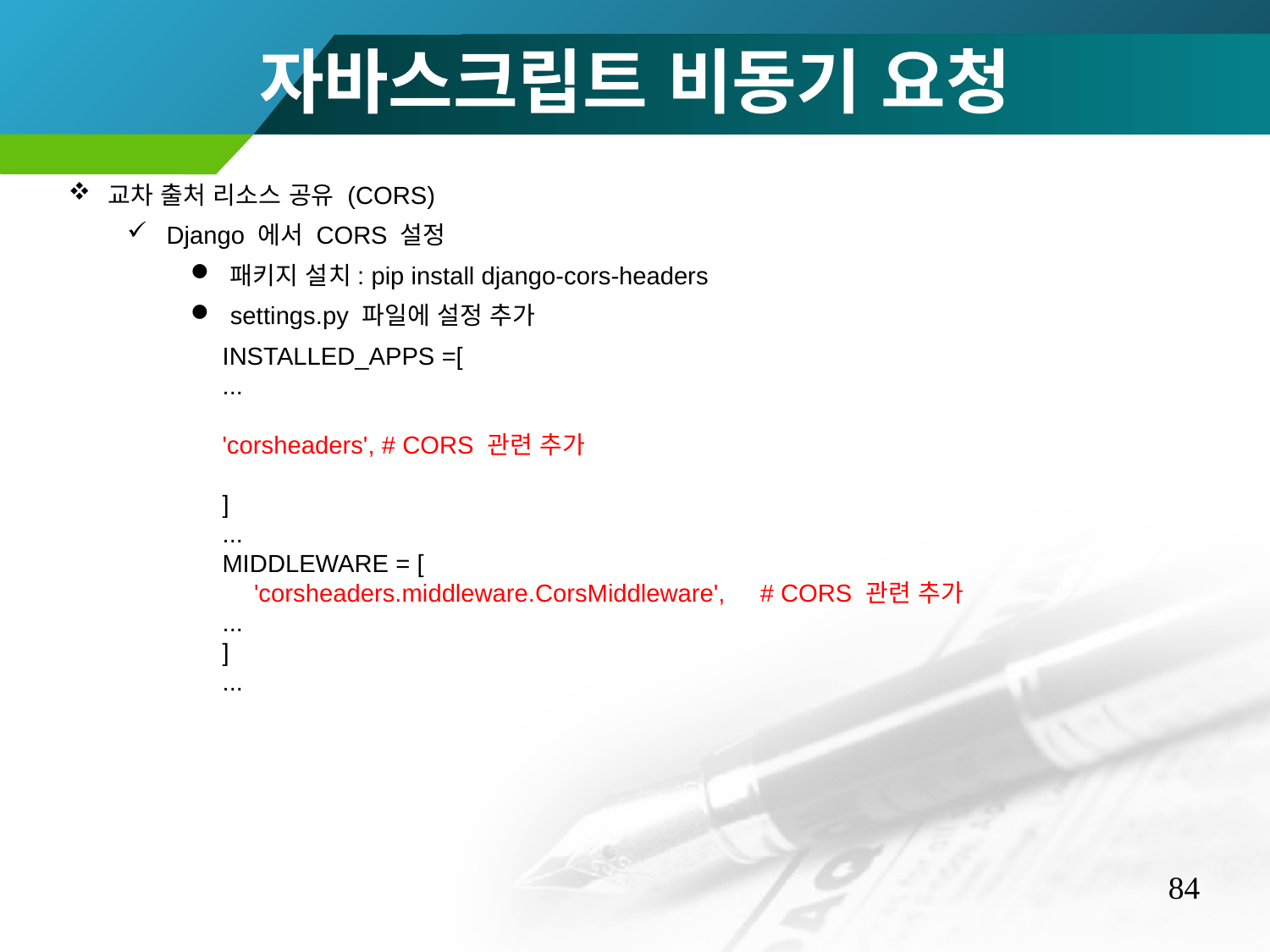

자바스크립트 비동기 요청
교차 출처 리소스 공유 (CORS)
Django 에서 CORS 설정
패키지 설치: pip install django-cors-headers
settings.py 파일에 설정 추가
INSTALLED_APPS =[
...

'corsheaders', # CORS 관련 추가

]
...
MIDDLEWARE = [
	'corsheaders.middleware.CorsMiddleware',     # CORS 관련 추가
...
]
...
84